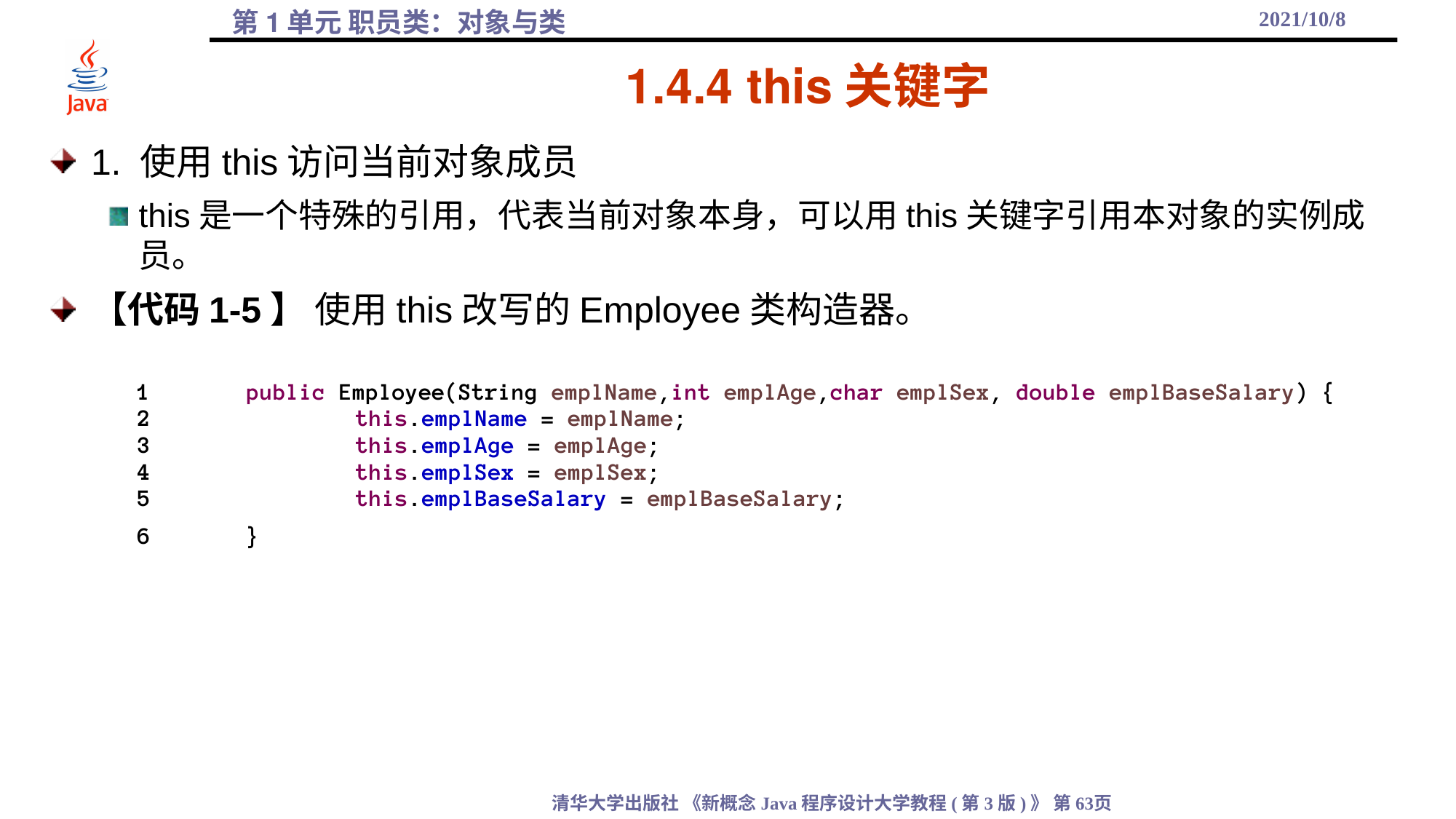

2021/10/8
# 1.4.4 this关键字
1. 使用this访问当前对象成员
this是一个特殊的引用，代表当前对象本身，可以用this关键字引用本对象的实例成员。
【代码1-5】 使用this改写的Employee类构造器。

1	public Employee(String emplName,int emplAge,char emplSex, double emplBaseSalary) {
2		this.emplName = emplName;
3		this.emplAge = emplAge;
4		this.emplSex = emplSex;
5		this.emplBaseSalary = emplBaseSalary;
6	}